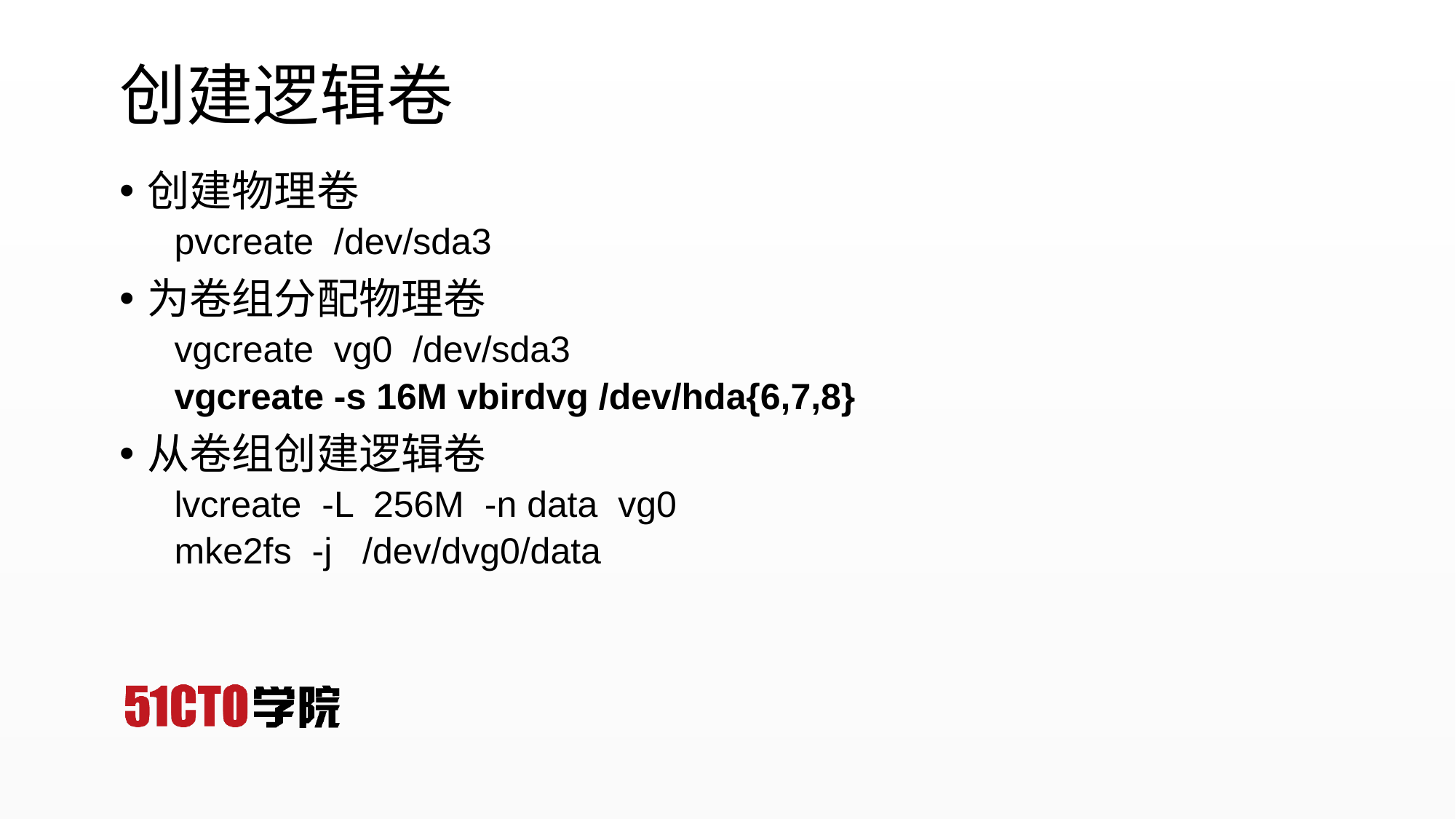

# 创建逻辑卷
创建物理卷
pvcreate  /dev/sda3
为卷组分配物理卷
vgcreate  vg0  /dev/sda3
vgcreate -s 16M vbirdvg /dev/hda{6,7,8}
从卷组创建逻辑卷
lvcreate  -L  256M  -n data  vg0
mke2fs  -j   /dev/dvg0/data